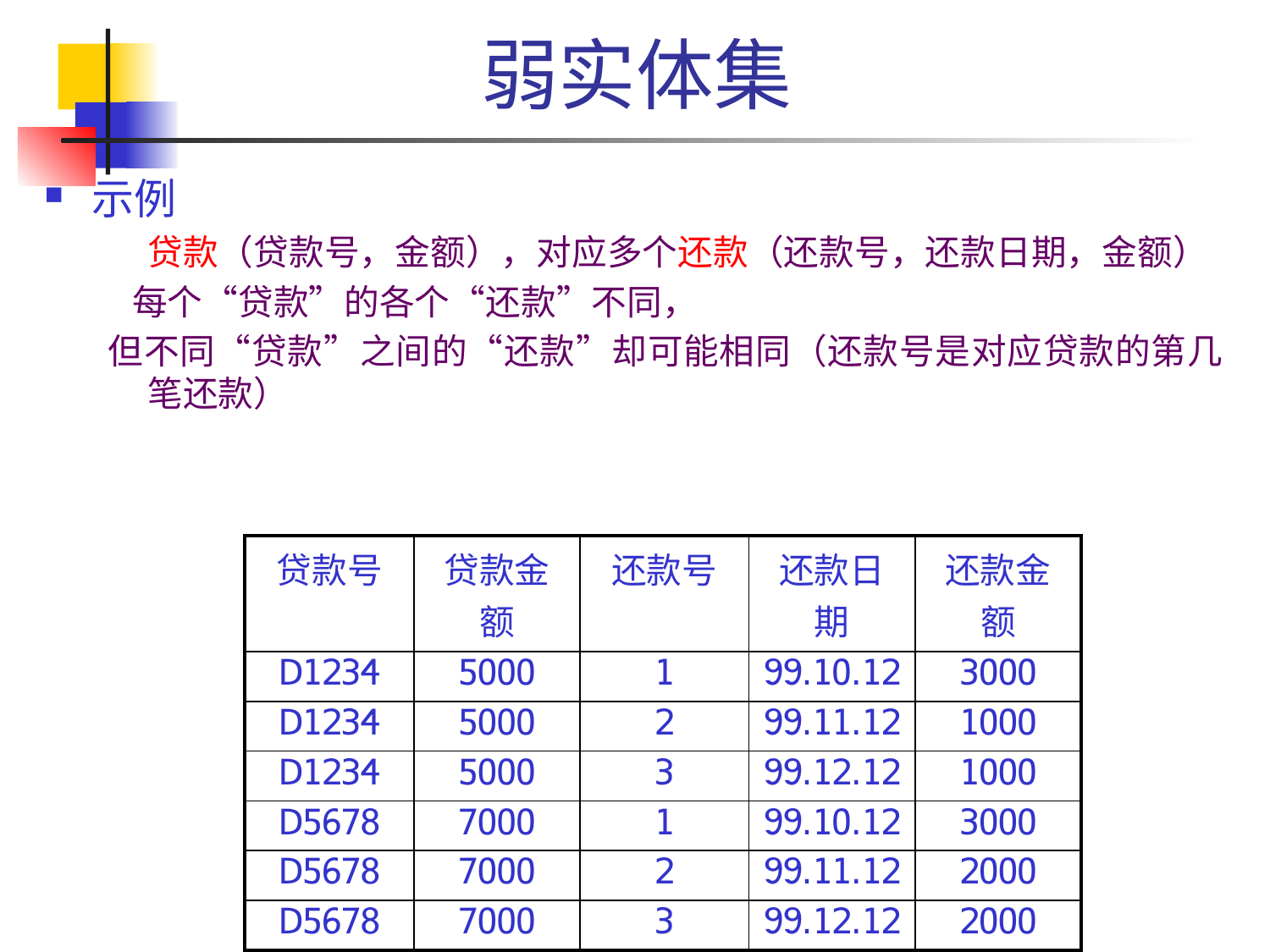

# 弱实体集
示例
	贷款（贷款号，金额），对应多个还款（还款号，还款日期，金额）
  每个“贷款”的各个“还款”不同，
但不同“贷款”之间的“还款”却可能相同（还款号是对应贷款的第几笔还款）
| 贷款号 | 贷款金额 | 还款号 | 还款日期 | 还款金额 |
| --- | --- | --- | --- | --- |
| D1234 | 5000 | 1 | 99.10.12 | 3000 |
| D1234 | 5000 | 2 | 99.11.12 | 1000 |
| D1234 | 5000 | 3 | 99.12.12 | 1000 |
| D5678 | 7000 | 1 | 99.10.12 | 3000 |
| D5678 | 7000 | 2 | 99.11.12 | 2000 |
| D5678 | 7000 | 3 | 99.12.12 | 2000 |